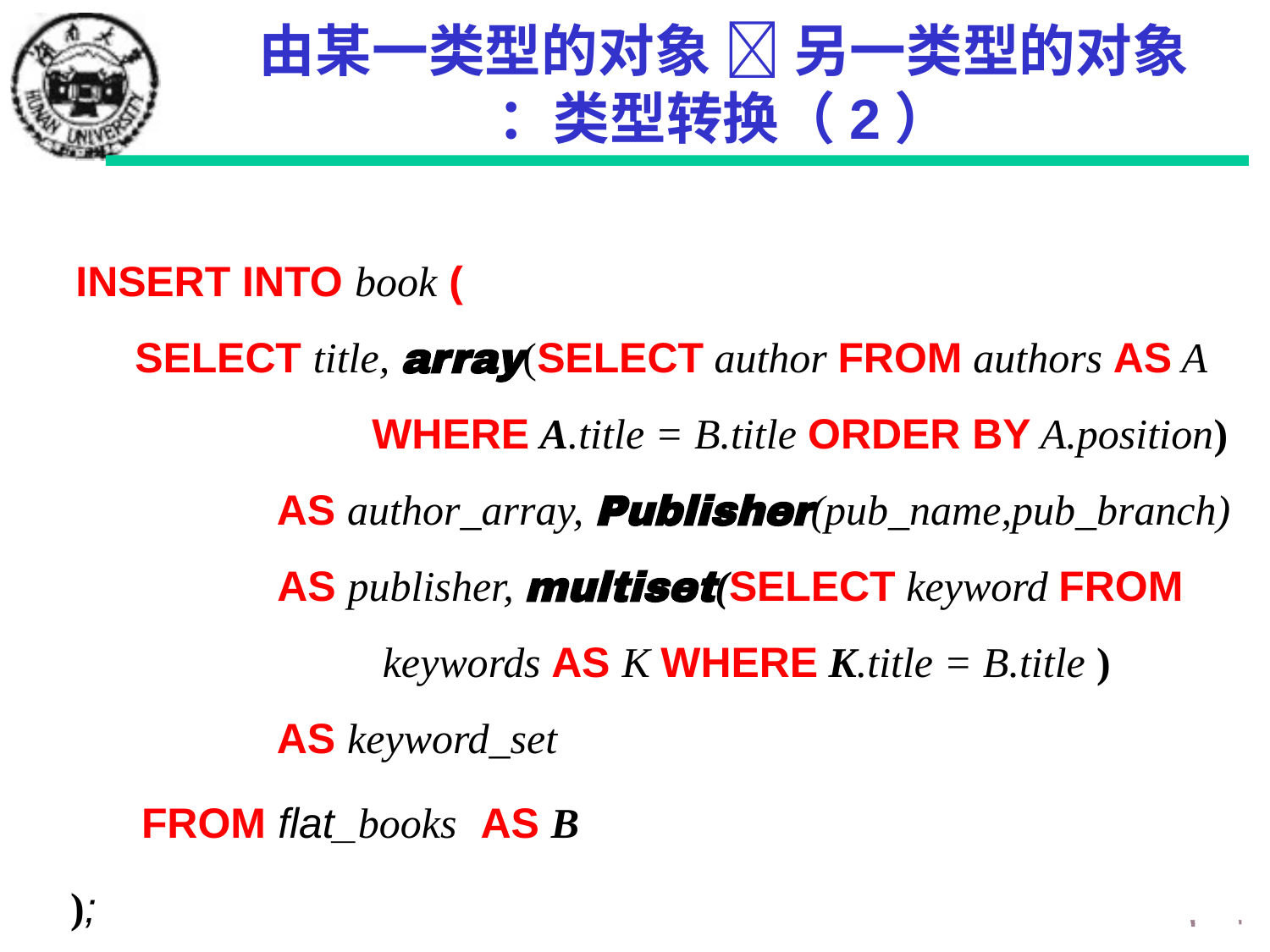

# 由某一类型的对象 ⇒ 另一类型的对象 ：类型转换（2）
INSERT INTO book (
     SELECT title, array(SELECT author FROM authors AS A
                            WHERE A.title = B.title ORDER BY A.position)
                   AS author_array, Publisher(pub_name,pub_branch)
                 AS publisher, multiset(SELECT keyword FROM
                             keywords AS K WHERE K.title = B.title )
                   AS keyword_set
      FROM flat_books  AS B
);